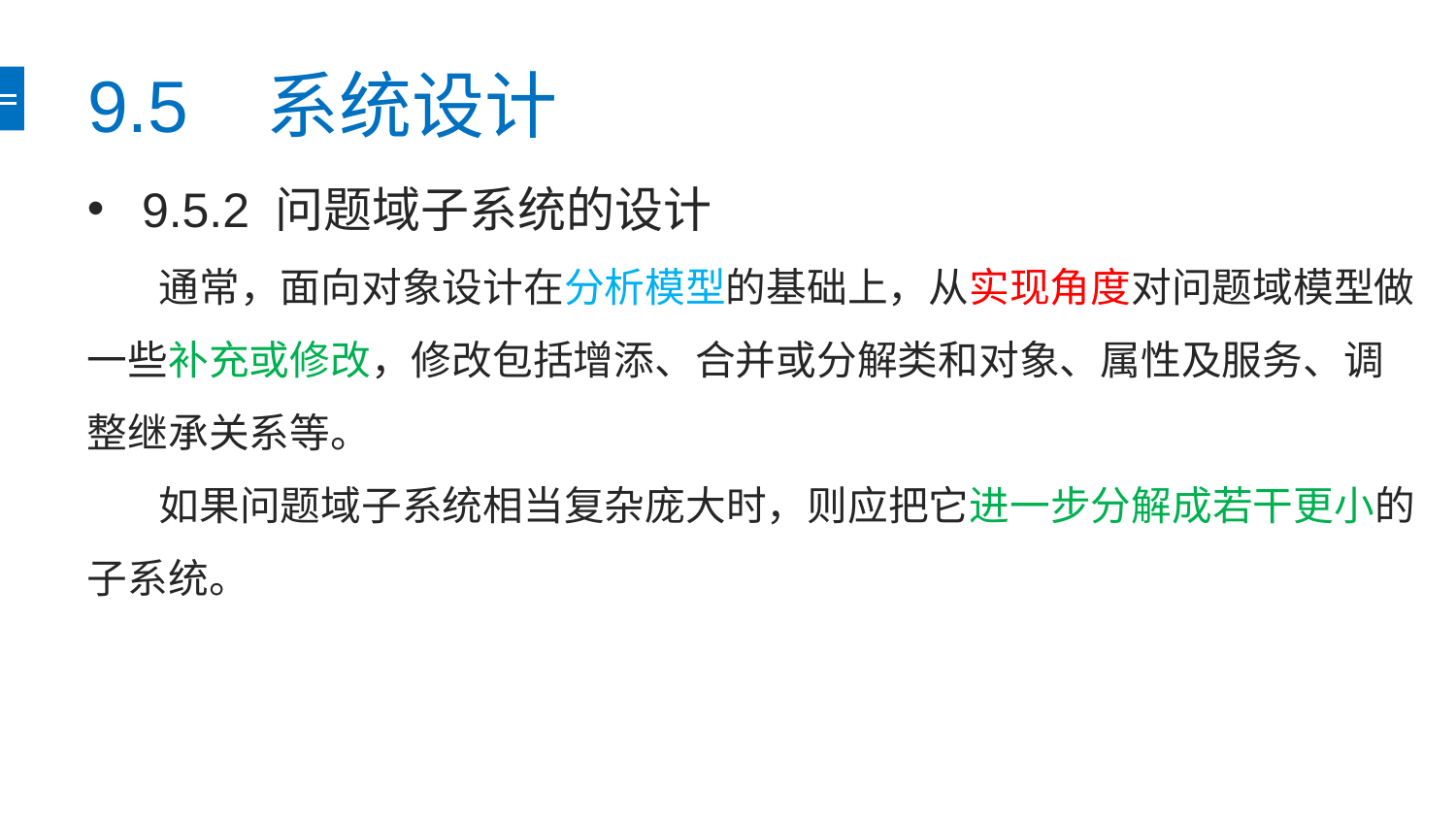

# 9.5   系统设计
9.5.2 问题域子系统的设计
通常，面向对象设计在分析模型的基础上，从实现角度对问题域模型做一些补充或修改，修改包括增添、合并或分解类和对象、属性及服务、调整继承关系等。
如果问题域子系统相当复杂庞大时，则应把它进一步分解成若干更小的子系统。